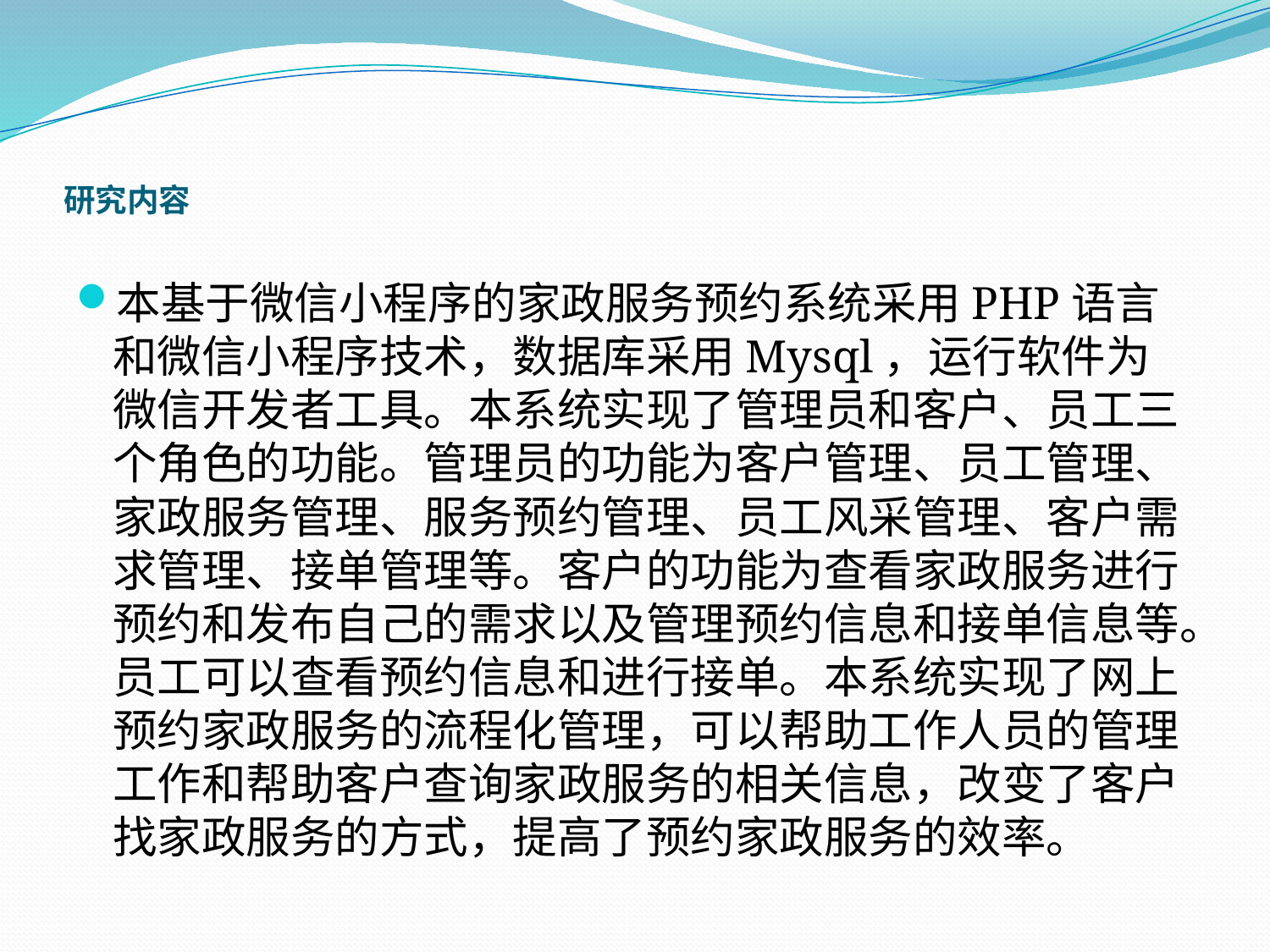

# 研究内容
本基于微信小程序的家政服务预约系统采用PHP语言和微信小程序技术，数据库采用Mysql，运行软件为微信开发者工具。本系统实现了管理员和客户、员工三个角色的功能。管理员的功能为客户管理、员工管理、家政服务管理、服务预约管理、员工风采管理、客户需求管理、接单管理等。客户的功能为查看家政服务进行预约和发布自己的需求以及管理预约信息和接单信息等。员工可以查看预约信息和进行接单。本系统实现了网上预约家政服务的流程化管理，可以帮助工作人员的管理工作和帮助客户查询家政服务的相关信息，改变了客户找家政服务的方式，提高了预约家政服务的效率。